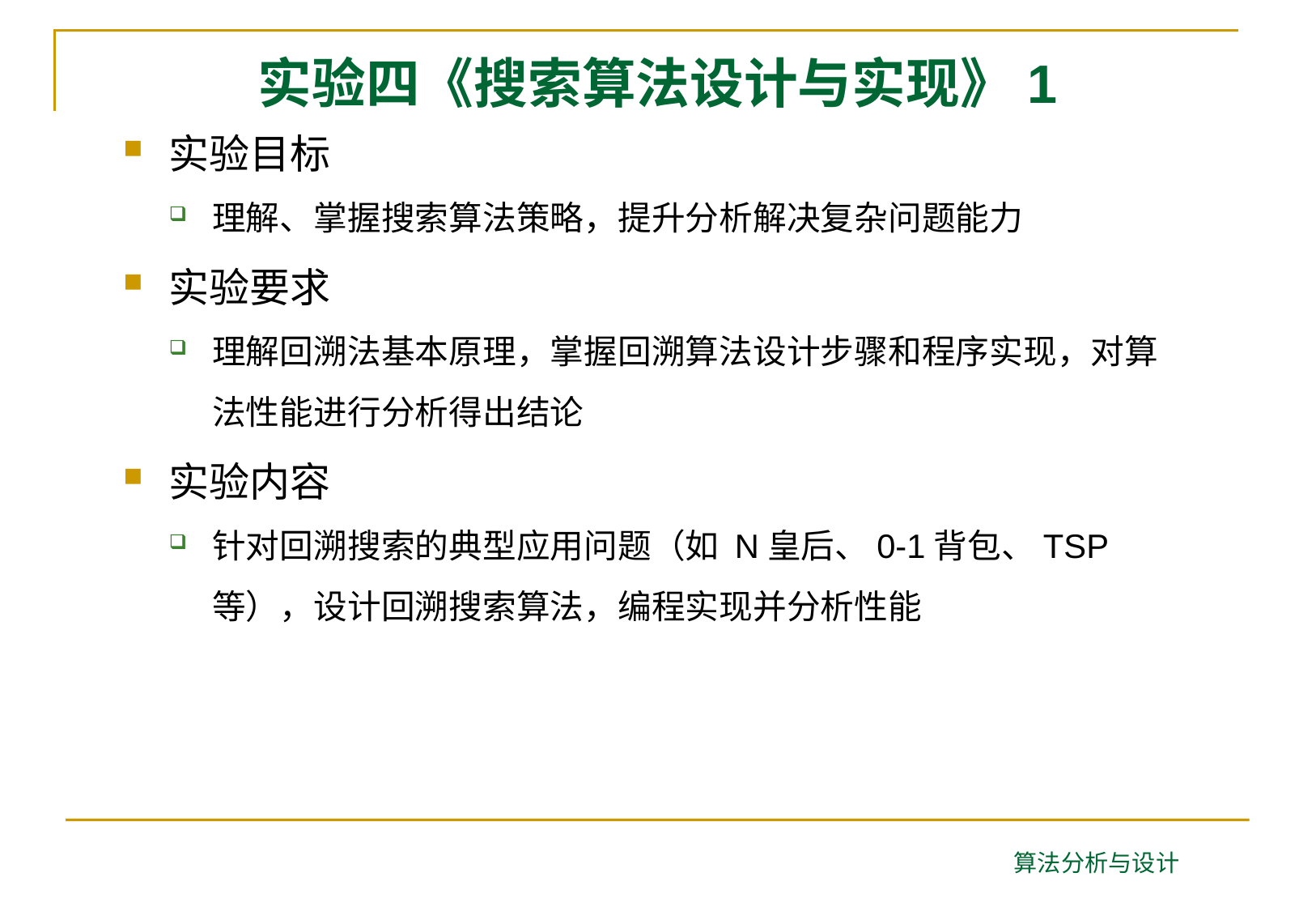

# 实验四《搜索算法设计与实现》1
实验目标
理解、掌握搜索算法策略，提升分析解决复杂问题能力
实验要求
理解回溯法基本原理，掌握回溯算法设计步骤和程序实现，对算法性能进行分析得出结论
实验内容
针对回溯搜索的典型应用问题（如 N皇后、0-1背包、TSP等），设计回溯搜索算法，编程实现并分析性能
算法分析与设计